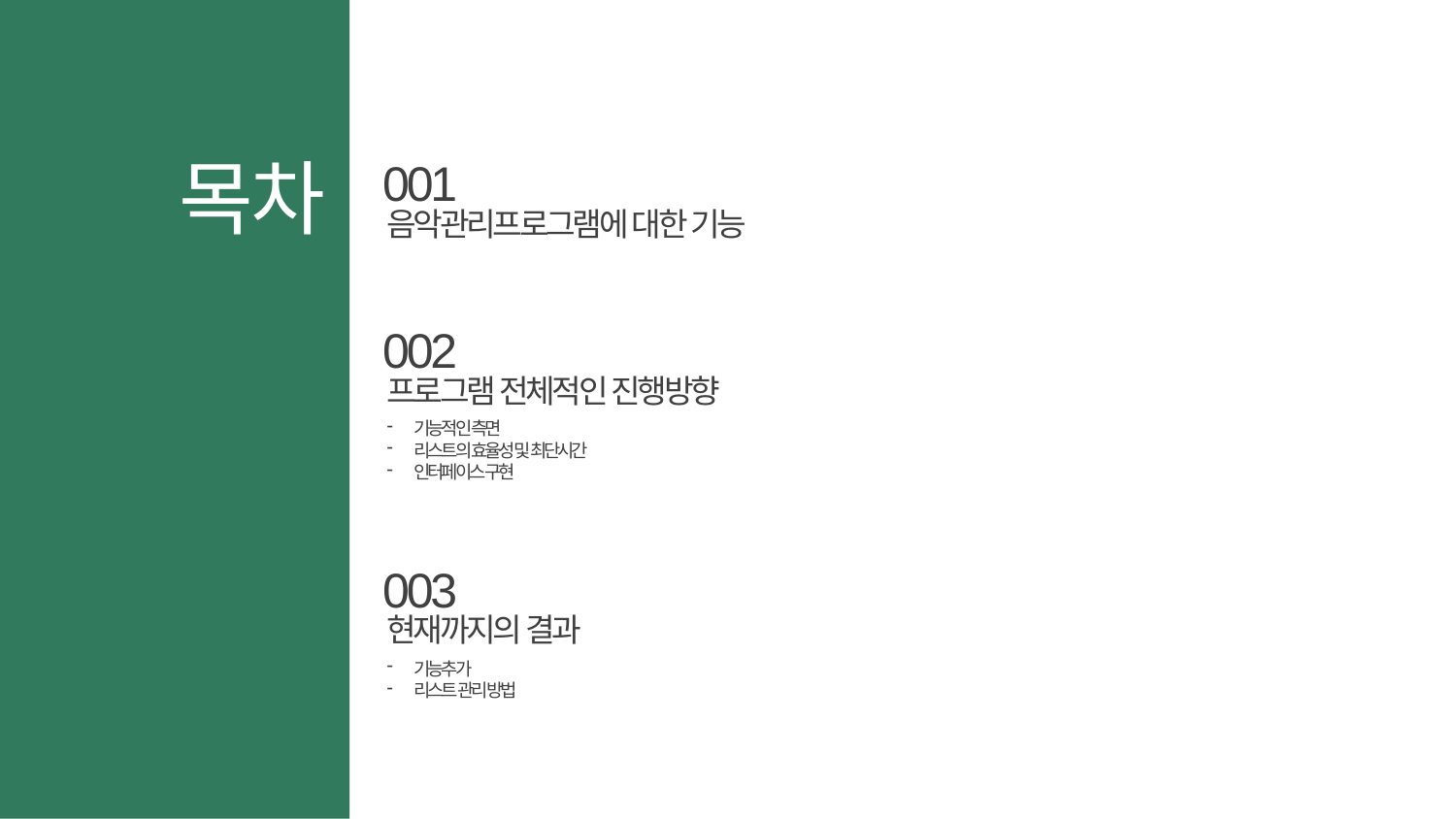

목차
001
음악관리프로그램에 대한 기능
002
프로그램 전체적인 진행방향
기능적인 측면
리스트의 효율성 및 최단시간
인터페이스 구현
003
현재까지의 결과
기능추가
리스트 관리 방법